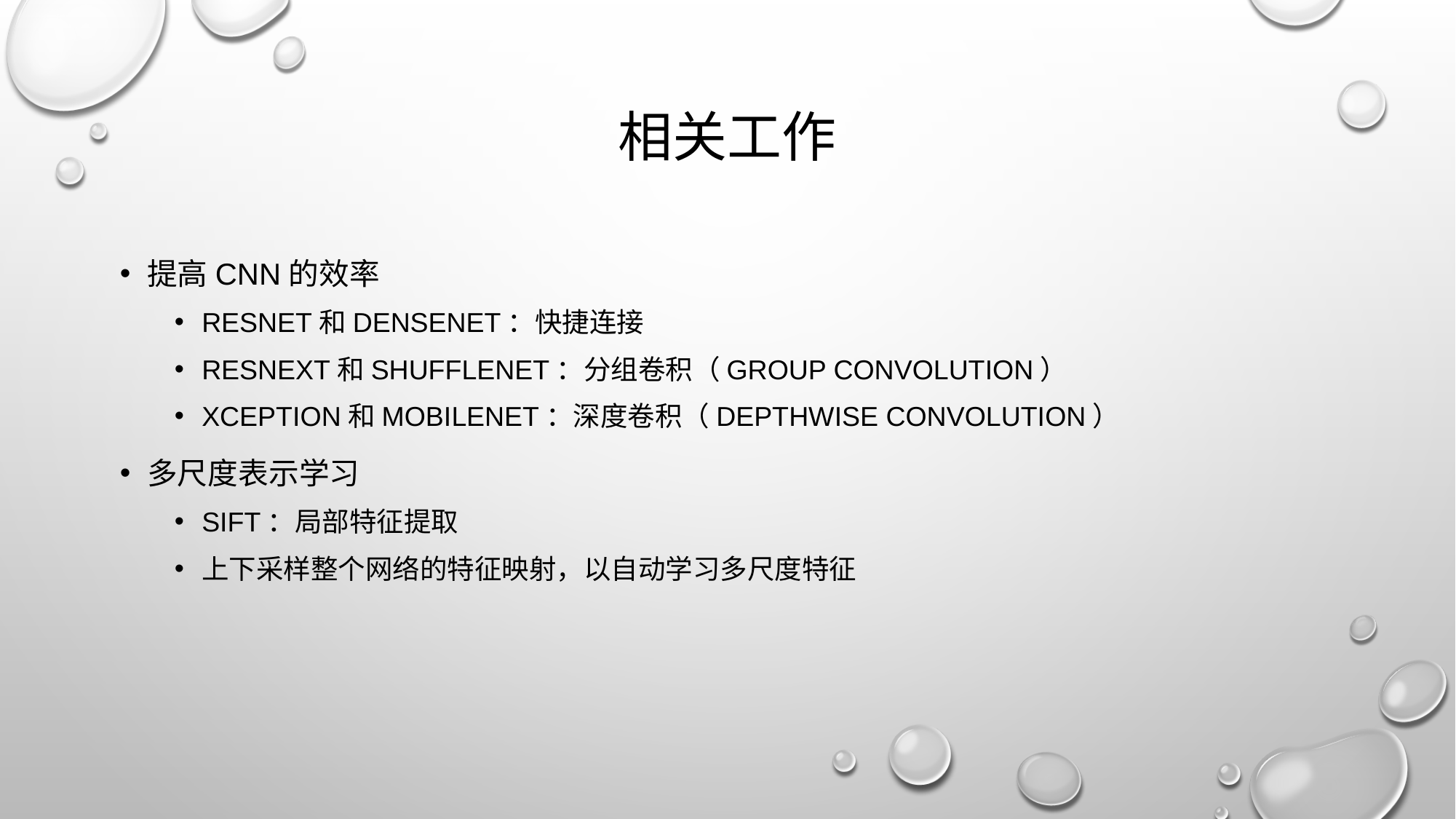

# 相关工作
提高CNN的效率
ResNet和DenseNet：快捷连接
ResNeXt和ShuffleNet：分组卷积（Group Convolution）
Xception和MobileNet：深度卷积（Depthwise Convolution）
多尺度表示学习
SIFT：局部特征提取
上下采样整个网络的特征映射，以自动学习多尺度特征